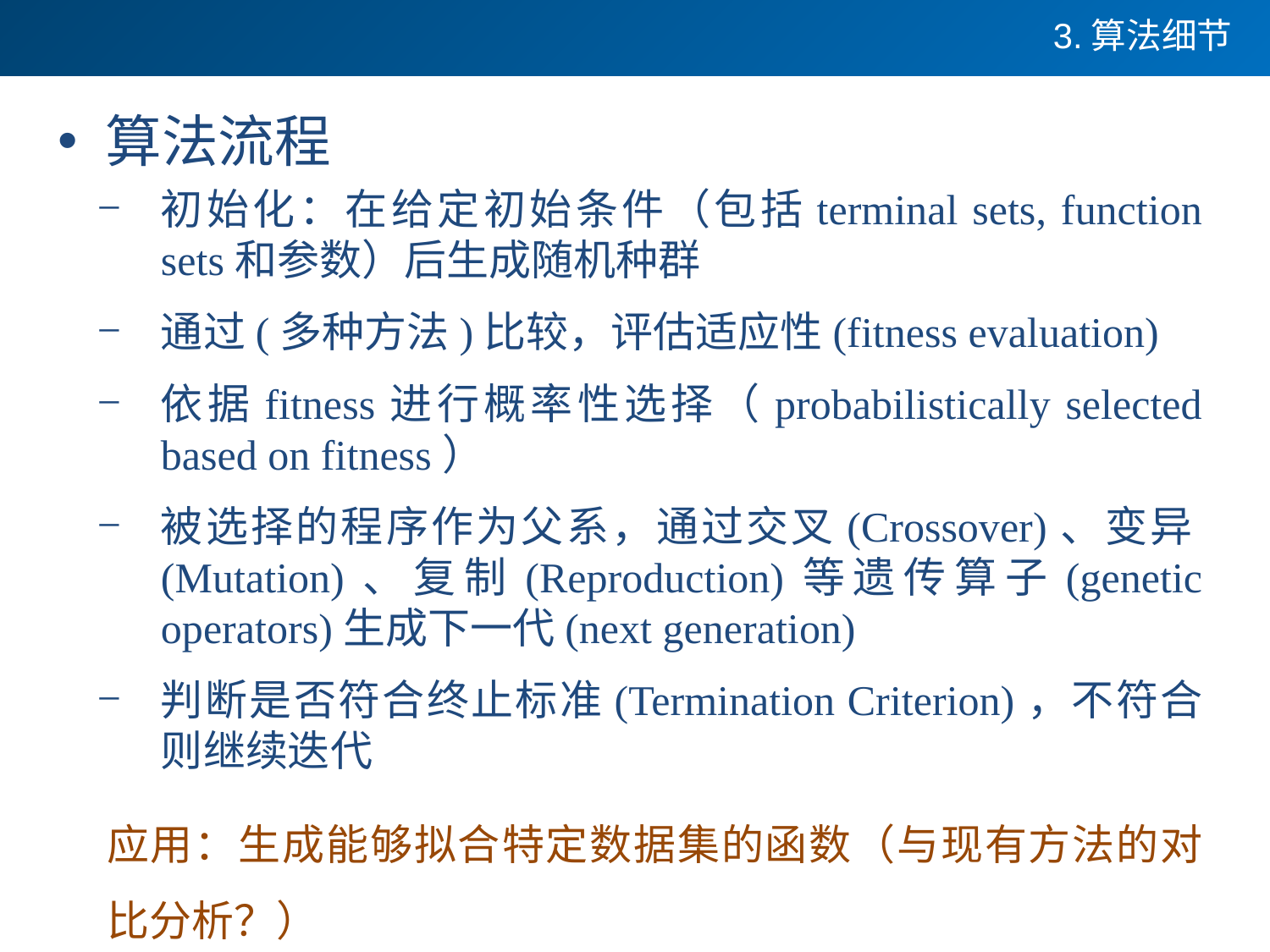

3.算法细节
算法流程
初始化：在给定初始条件（包括terminal sets, function sets和参数）后生成随机种群
通过(多种方法)比较，评估适应性(fitness evaluation)
依据fitness进行概率性选择（probabilistically selected based on fitness）
被选择的程序作为父系，通过交叉(Crossover)、变异(Mutation)、复制(Reproduction)等遗传算子(genetic operators)生成下一代(next generation)
判断是否符合终止标准(Termination Criterion)，不符合则继续迭代
应用：生成能够拟合特定数据集的函数（与现有方法的对比分析？）
100